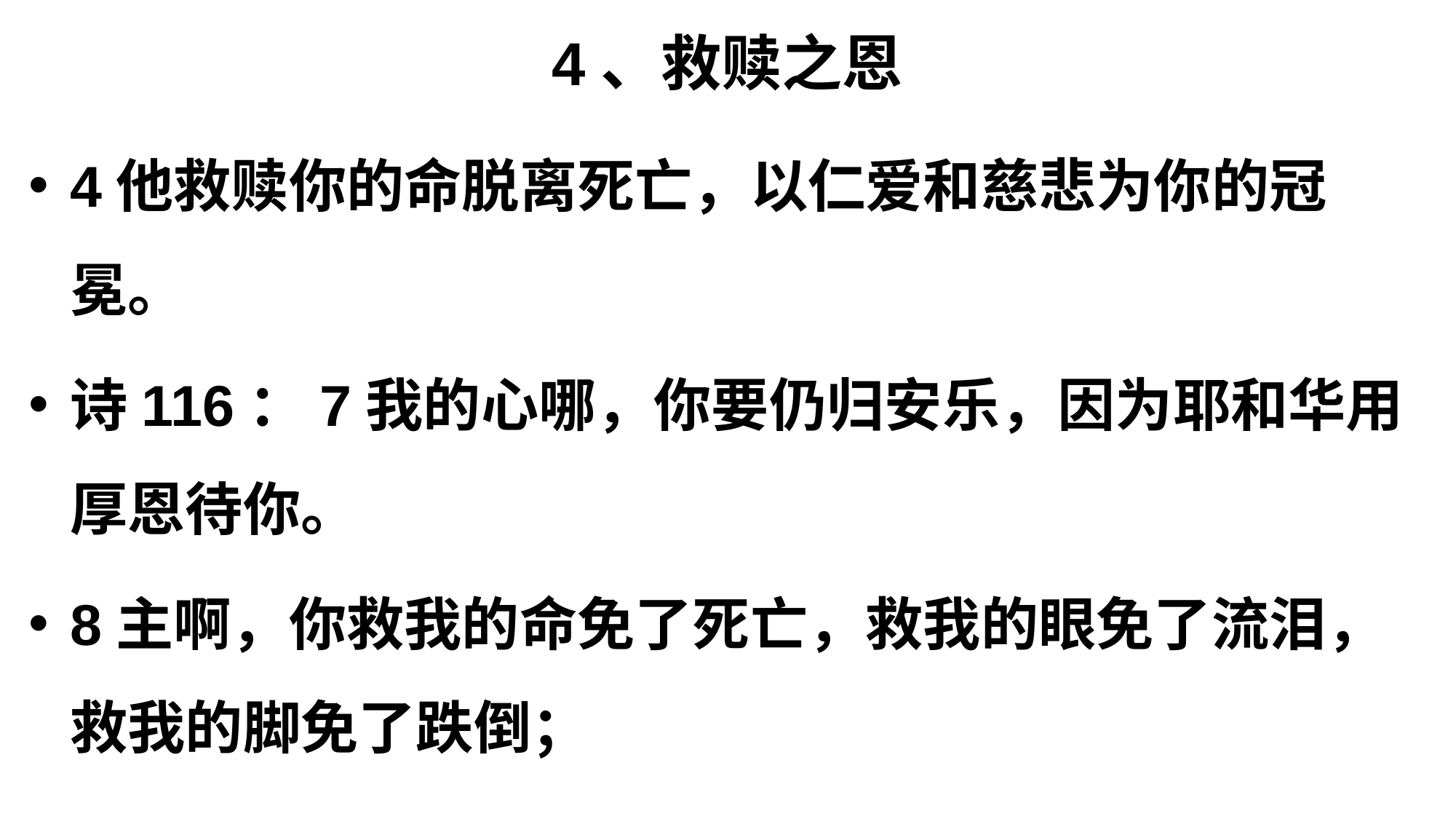

# 4、救赎之恩
4他救赎你的命脱离死亡，以仁爱和慈悲为你的冠冕。
诗116：7我的心哪，你要仍归安乐，因为耶和华用厚恩待你。
8主啊，你救我的命免了死亡，救我的眼免了流泪，救我的脚免了跌倒；